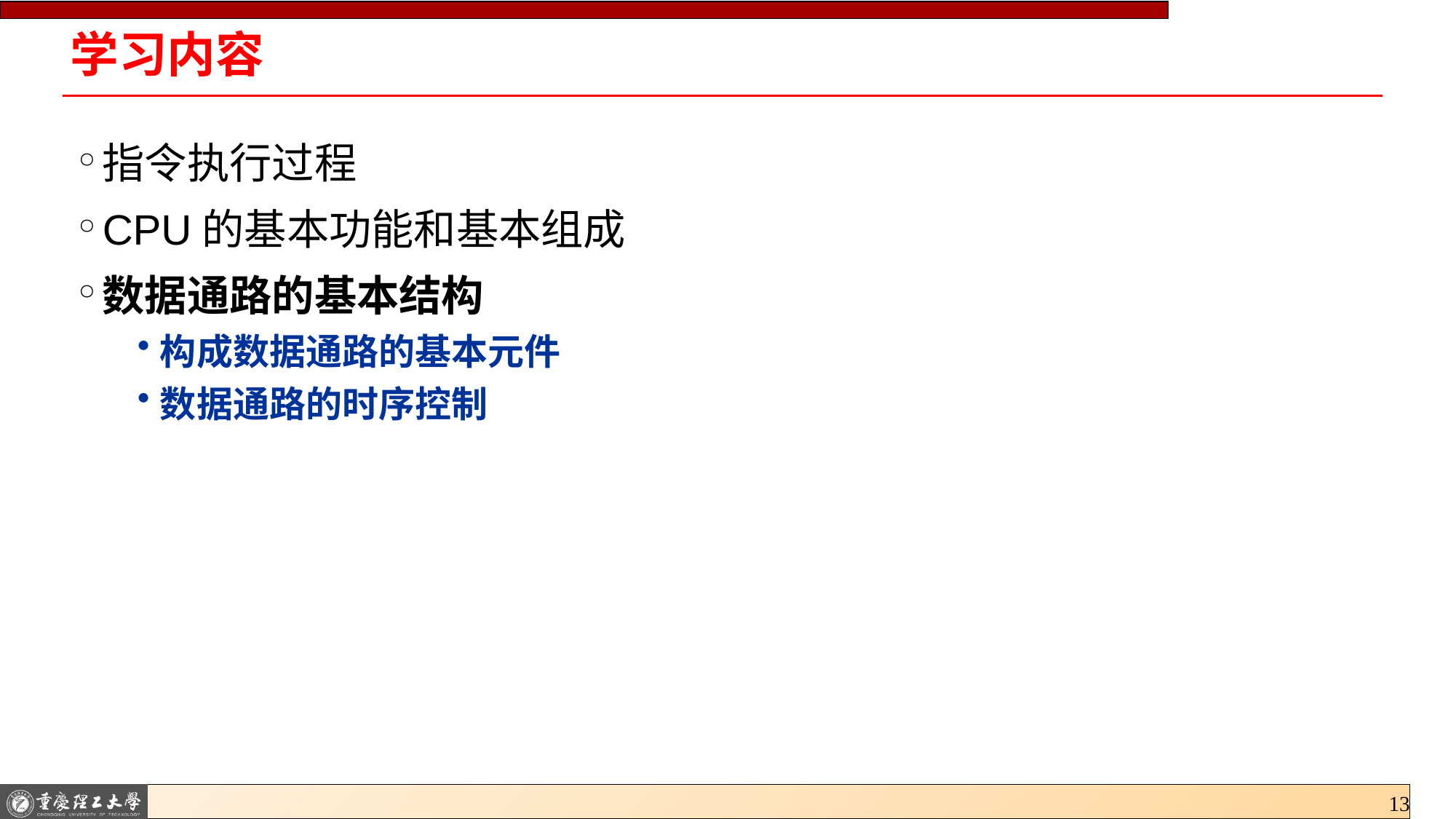

# 学习内容
指令执行过程
CPU的基本功能和基本组成
数据通路的基本结构
构成数据通路的基本元件
数据通路的时序控制